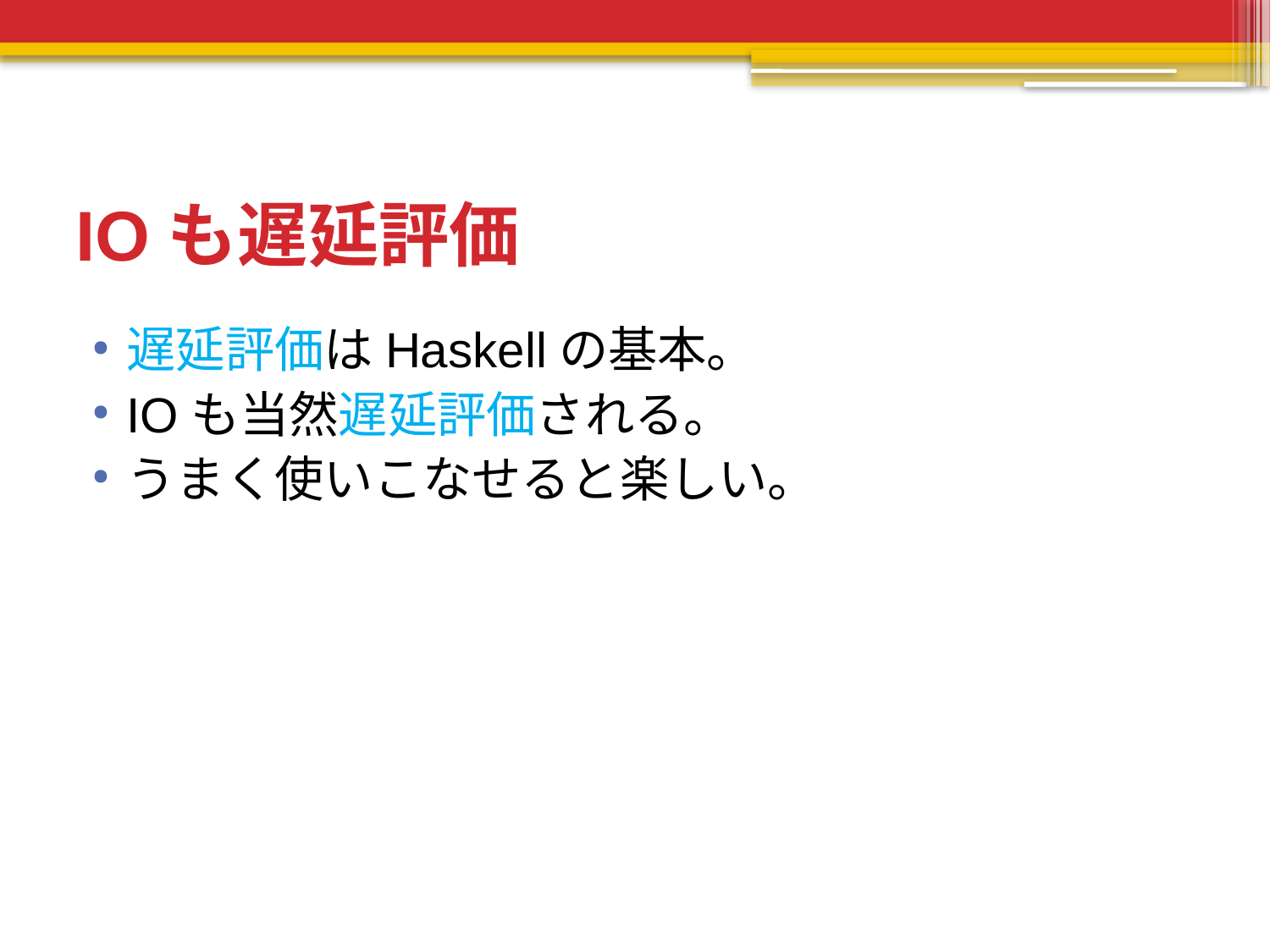

# IOも遅延評価
遅延評価はHaskellの基本。
IOも当然遅延評価される。
うまく使いこなせると楽しい。